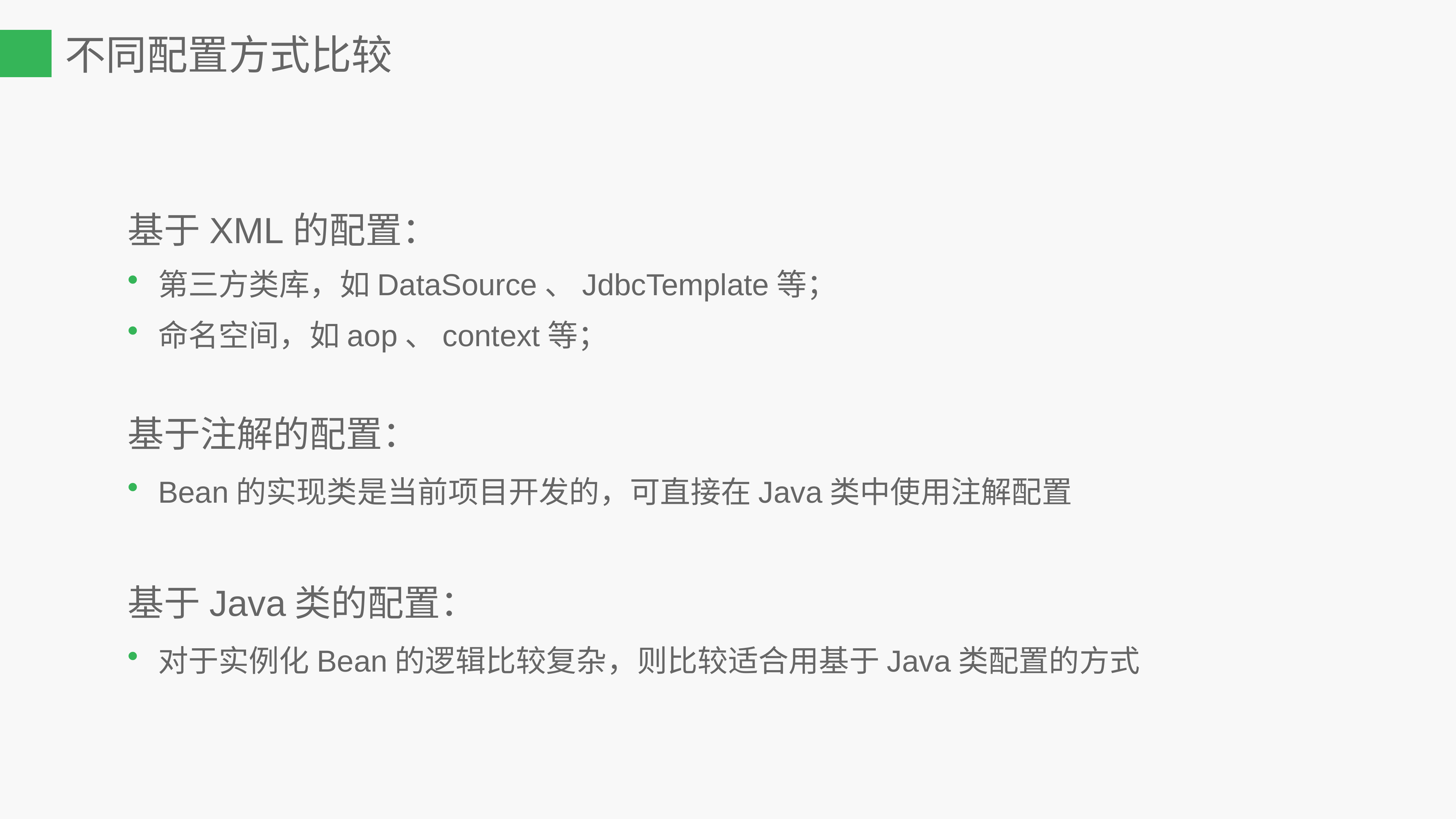

不同配置方式比较

基于XML的配置：
第三方类库，如DataSource、JdbcTemplate等；
命名空间，如aop、context等；

基于注解的配置：
Bean的实现类是当前项目开发的，可直接在Java类中使用注解配置

基于Java类的配置：
对于实例化Bean的逻辑比较复杂，则比较适合用基于Java类配置的方式